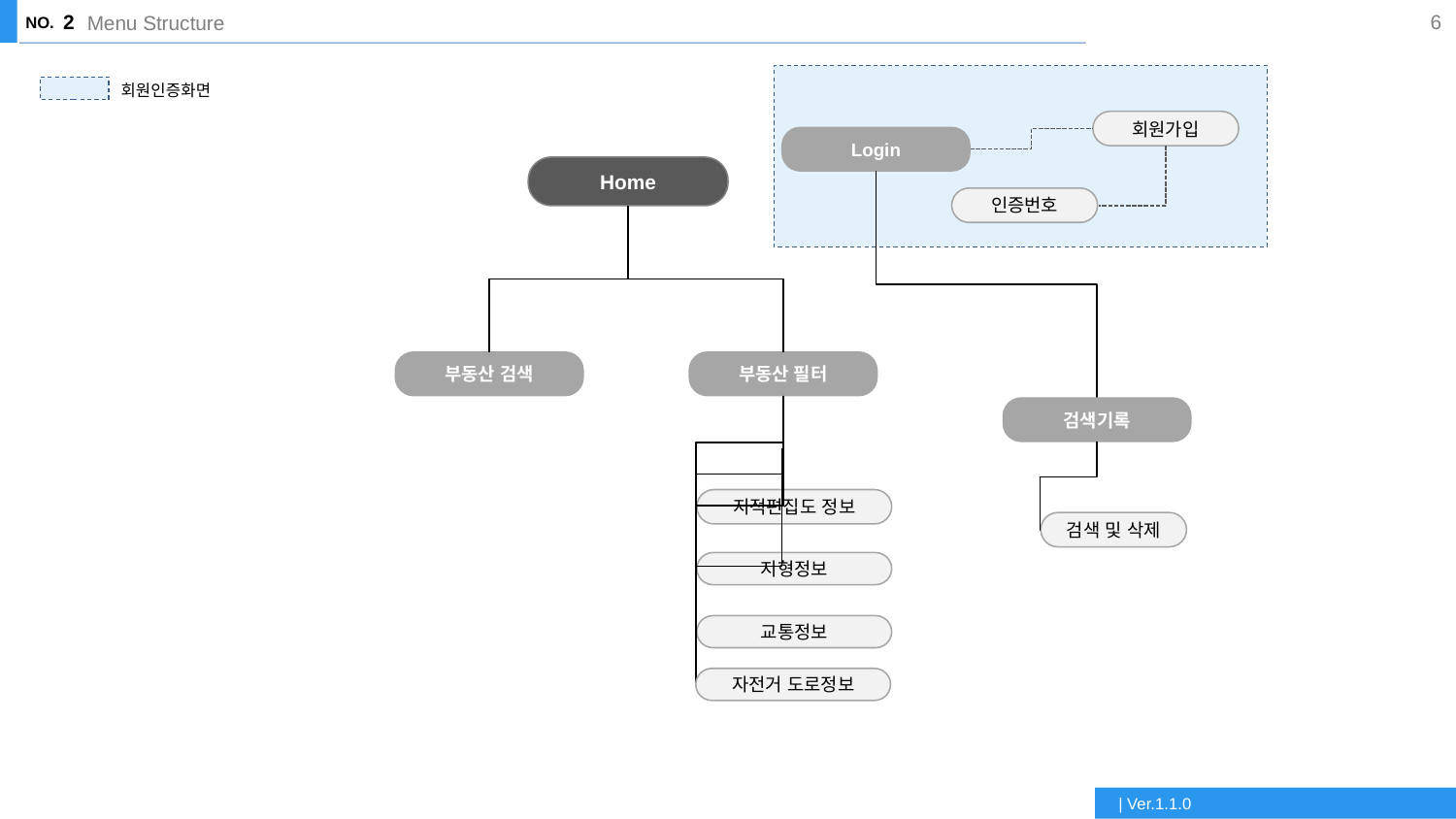

6
2
# Menu Structure

회원인증화면

회원가입
Login
Home
인증번호
부동산 검색
부동산 필터
검색기록
지적편집도 정보
검색 및 삭제
지형정보
교통정보
자전거 도로정보